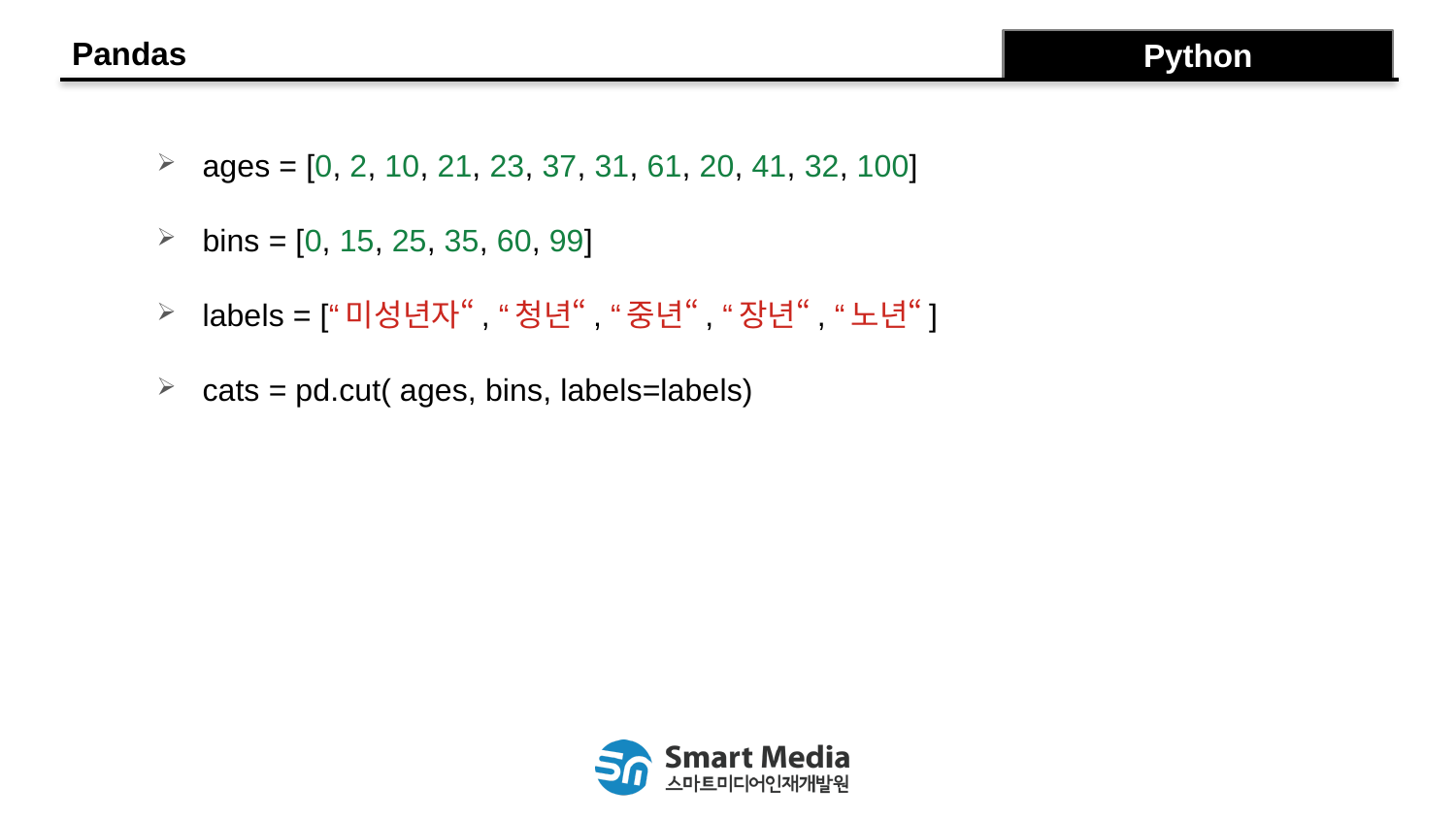

Pandas
Python
ages = [0, 2, 10, 21, 23, 37, 31, 61, 20, 41, 32, 100]

bins = [0, 15, 25, 35, 60, 99]

labels = [“미성년자“, “청년“, “중년“, “장년“, “노년“]

cats = pd.cut( ages, bins, labels=labels)